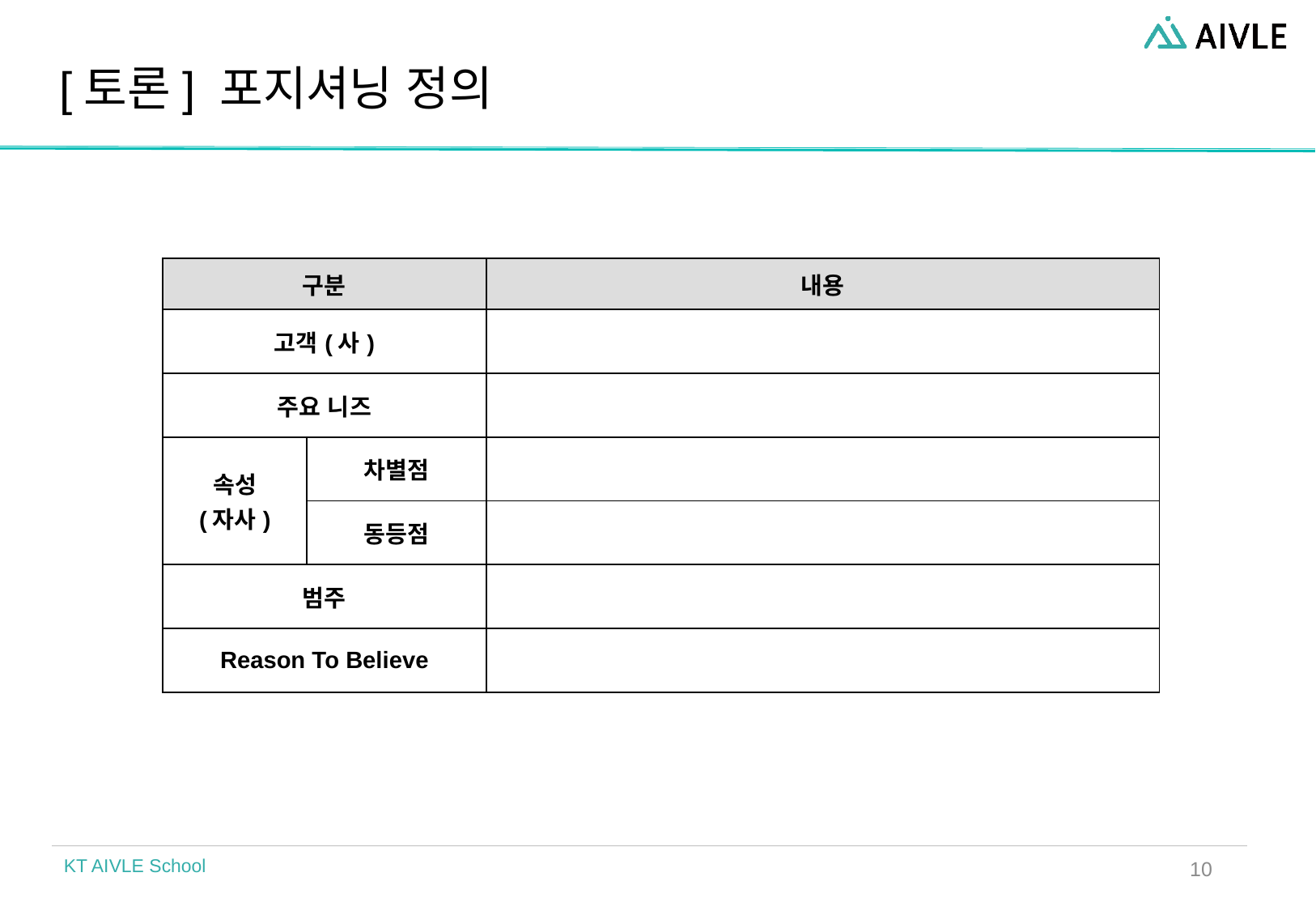

# [토론] 포지셔닝 정의
| 구분 |  | 내용 |
| --- | --- | --- |
| 고객(사) |  |  |
| 주요 니즈 |  |  |
| 속성 (자사) | 차별점 |  |
|  | 동등점 |  |
| 범주 |  |  |
| Reason To Believe |  |  |